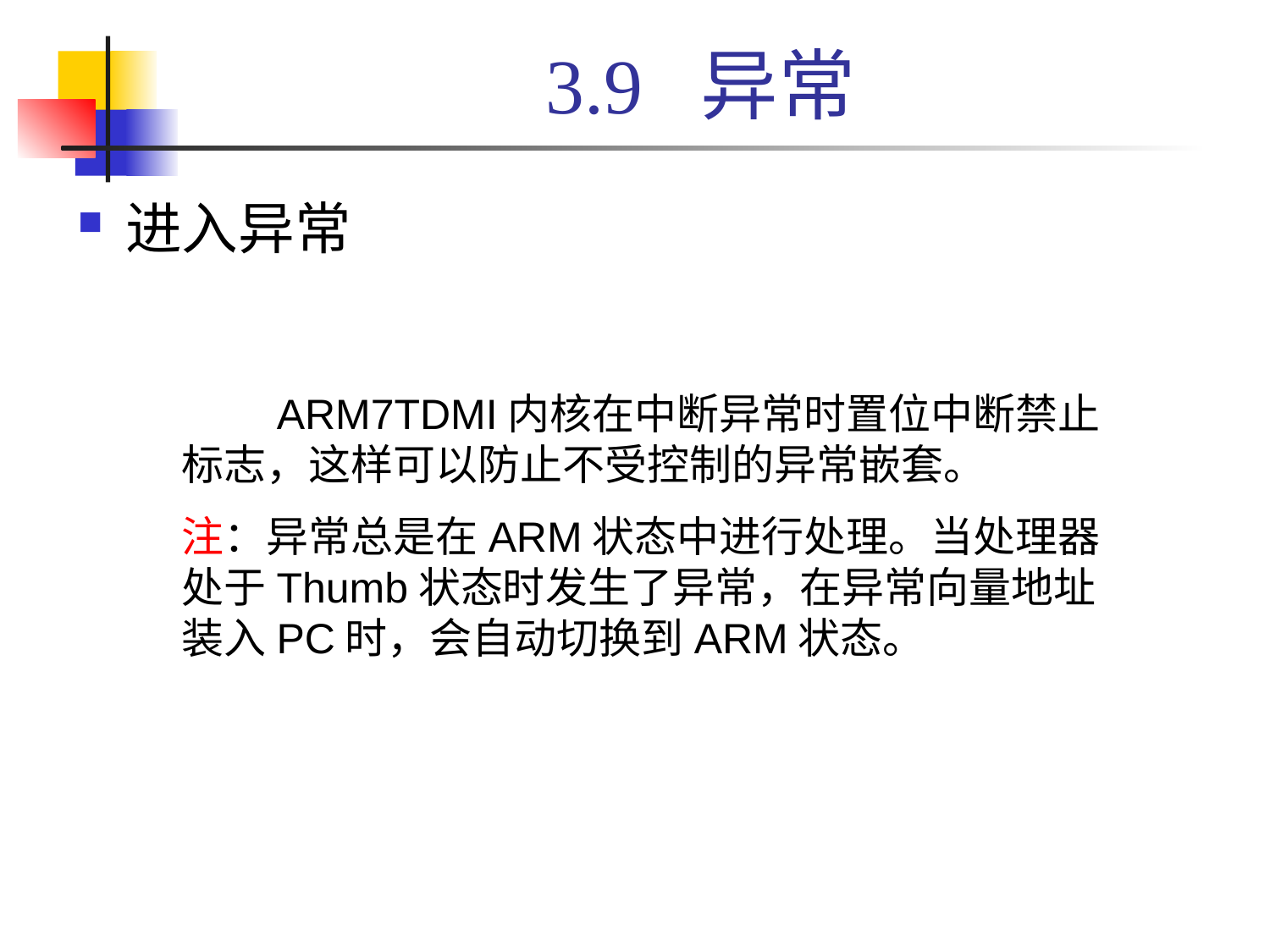

# 3.9  异常
进入异常
        ARM7TDMI内核在中断异常时置位中断禁止标志，这样可以防止不受控制的异常嵌套。
注：异常总是在ARM状态中进行处理。当处理器处于Thumb状态时发生了异常，在异常向量地址装入PC时，会自动切换到ARM状态。